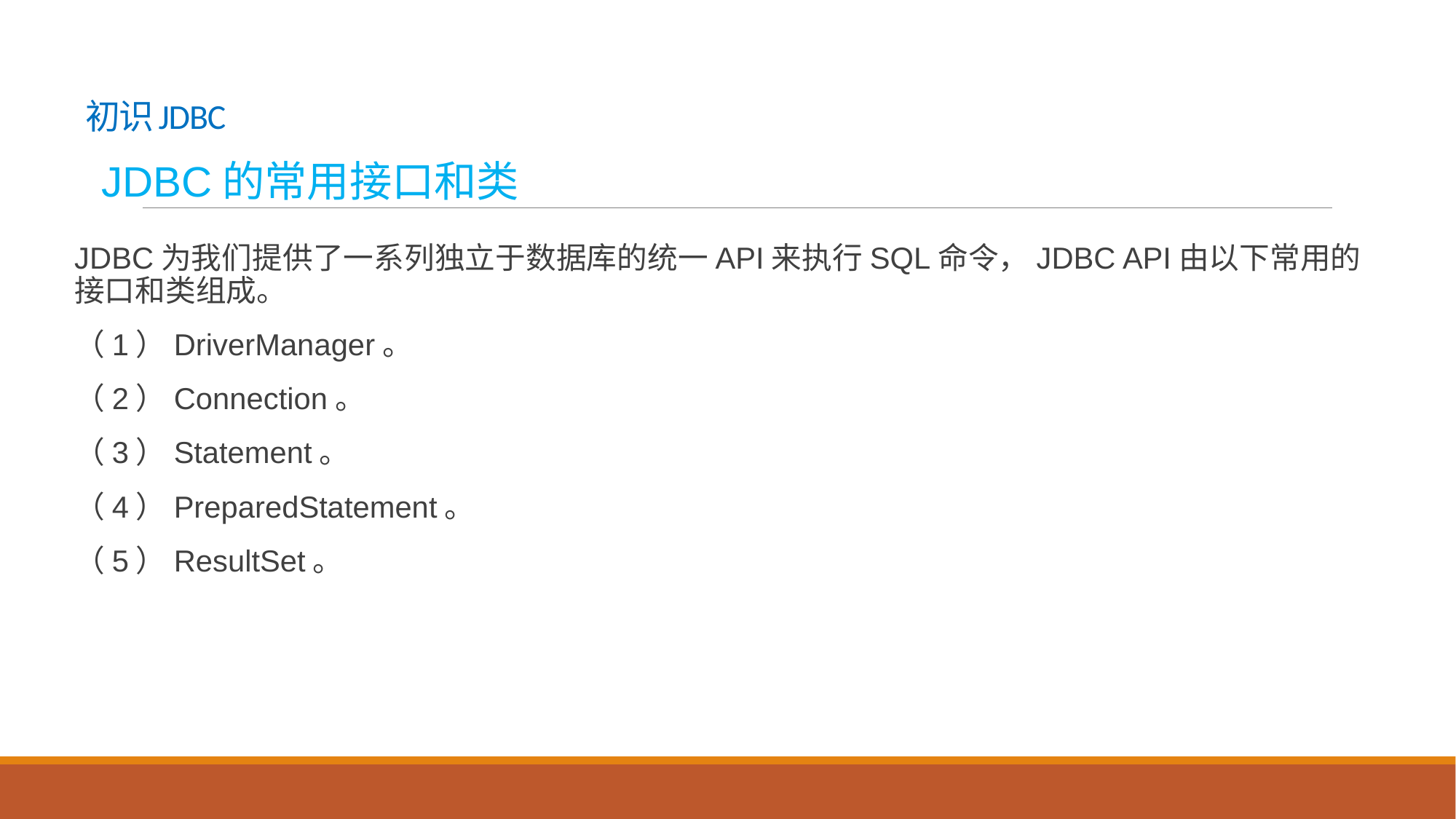

# 初识JDBC
JDBC的常用接口和类
JDBC为我们提供了一系列独立于数据库的统一API来执行SQL命令，JDBC API由以下常用的接口和类组成。
（1）DriverManager。
（2）Connection。
（3）Statement。
（4）PreparedStatement。
（5）ResultSet。